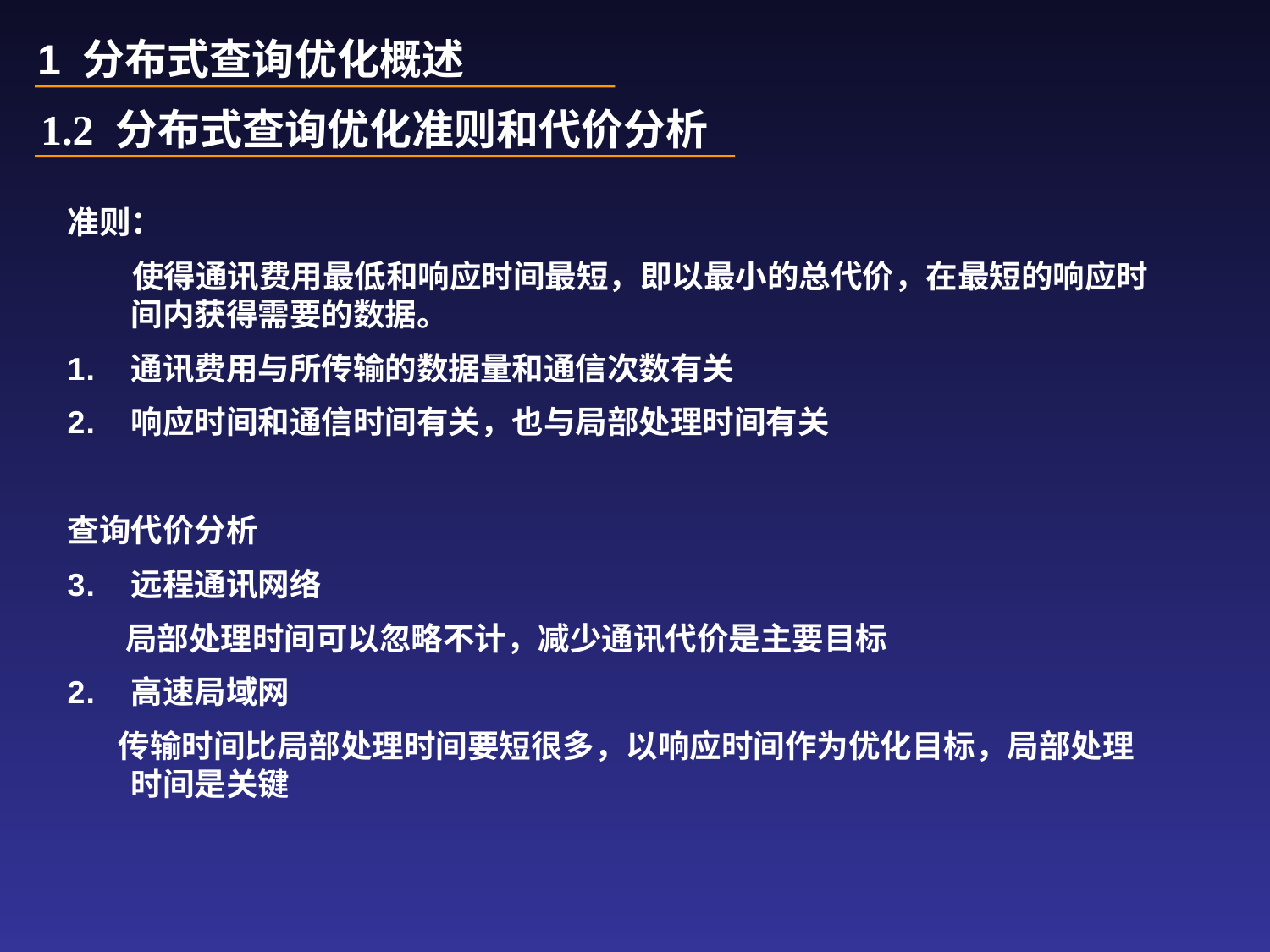

1 分布式查询优化概述

1.2 分布式查询优化准则和代价分析

准则：
        使得通讯费用最低和响应时间最短，即以最小的总代价，在最短的响应时间内获得需要的数据。
通讯费用与所传输的数据量和通信次数有关
响应时间和通信时间有关，也与局部处理时间有关

查询代价分析
远程通讯网络
       局部处理时间可以忽略不计，减少通讯代价是主要目标
高速局域网
      传输时间比局部处理时间要短很多，以响应时间作为优化目标，局部处理时间是关键